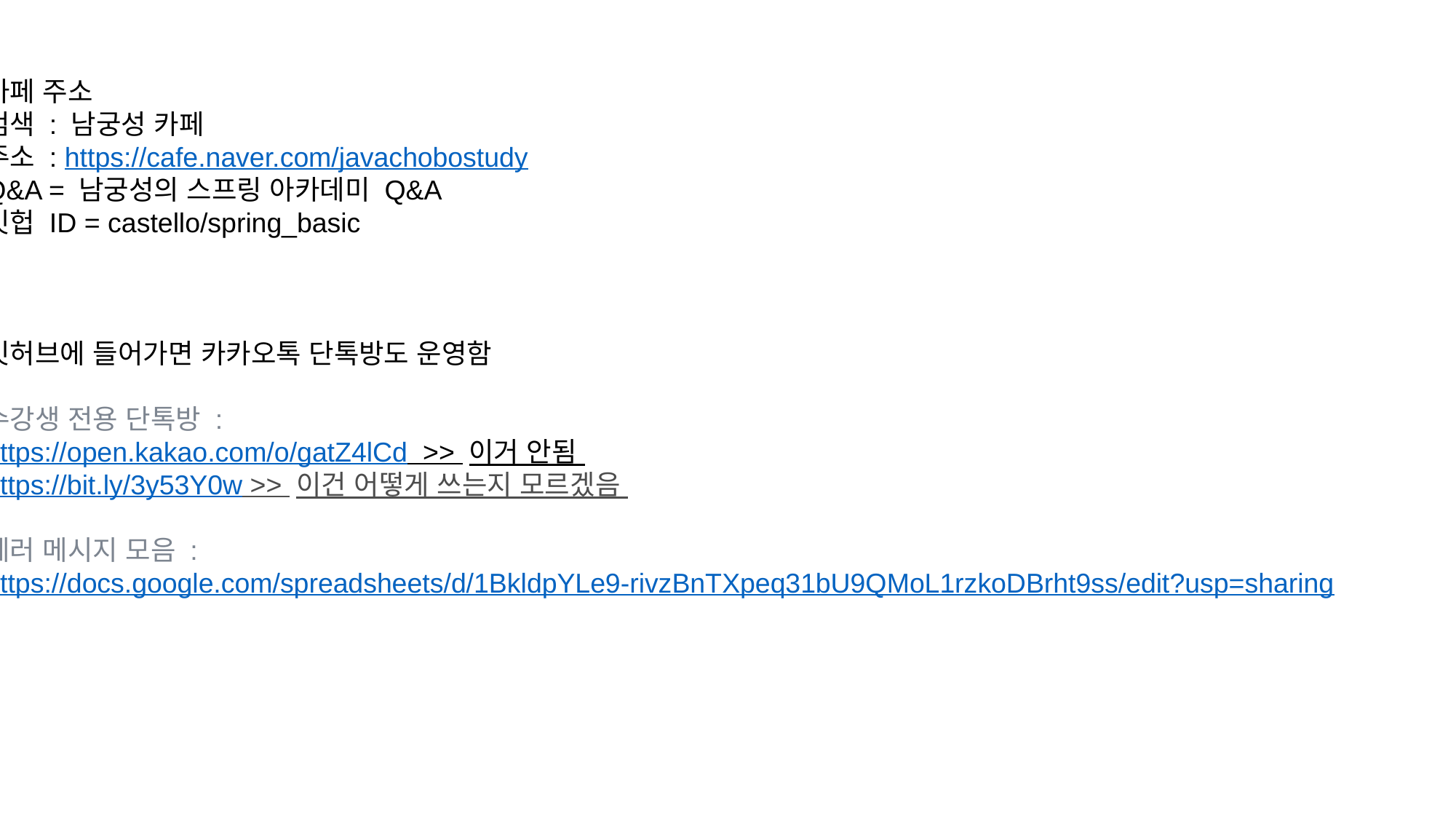

카페 주소
검색 : 남궁성 카페
주소 : https://cafe.naver.com/javachobostudy
Q&A = 남궁성의 스프링 아카데미 Q&A
깃헙 ID = castello/spring_basic

+

깃허브에 들어가면 카카오톡 단톡방도 운영함

수강생 전용 단톡방 :
https://open.kakao.com/o/gatZ4lCd  >> 이거 안됨
https://bit.ly/3y53Y0w >> 이건 어떻게 쓰는지 모르겠음
에러 메시지 모음 :
https://docs.google.com/spreadsheets/d/1BkldpYLe9-rivzBnTXpeq31bU9QMoL1rzkoDBrht9ss/edit?usp=sharing